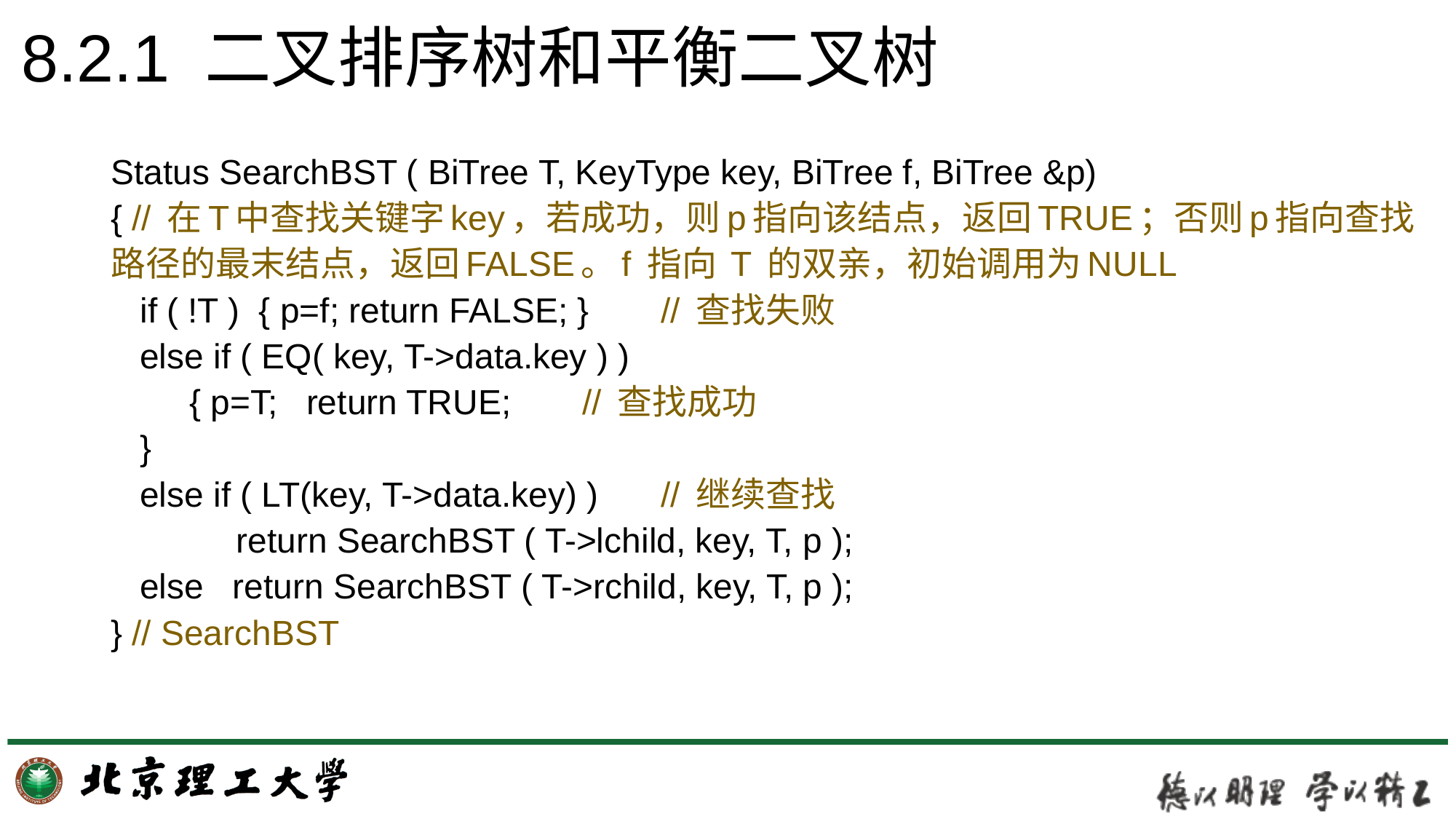

# 8.2.1 二叉排序树和平衡二叉树
Status SearchBST ( BiTree T, KeyType key, BiTree f, BiTree &p)
{ // 在T中查找关键字key，若成功，则p指向该结点，返回TRUE；否则p指向查找路径的最末结点，返回FALSE。f 指向 T 的双亲，初始调用为NULL
   if ( !T )  { p=f; return FALSE; }	// 查找失败
   else if ( EQ( key, T->data.key ) )
	{ p=T;   return TRUE;		// 查找成功
   }
   else if ( LT(key, T->data.key) ) 	// 继续查找
             return SearchBST ( T->lchild, key, T, p );
   else   return SearchBST ( T->rchild, key, T, p );
} // SearchBST